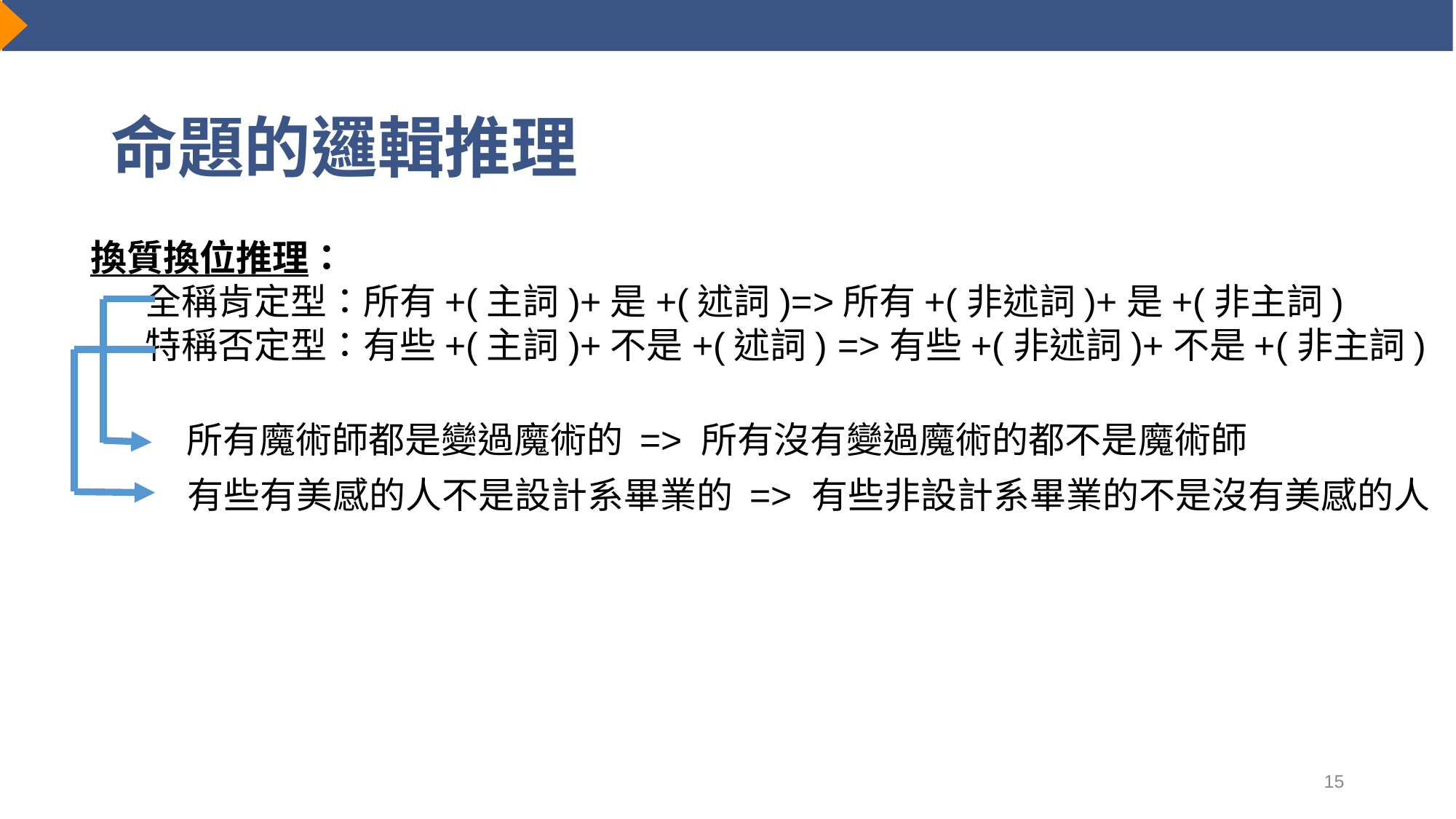

# 命題的邏輯推理
換質換位推理：
全稱肯定型：所有+(主詞)+是+(述詞)=>所有+(非述詞)+是+(非主詞)
特稱否定型：有些+(主詞)+不是+(述詞) =>有些+(非述詞)+不是+(非主詞)
所有魔術師都是變過魔術的 => 所有沒有變過魔術的都不是魔術師
有些有美感的人不是設計系畢業的 => 有些非設計系畢業的不是沒有美感的人
15